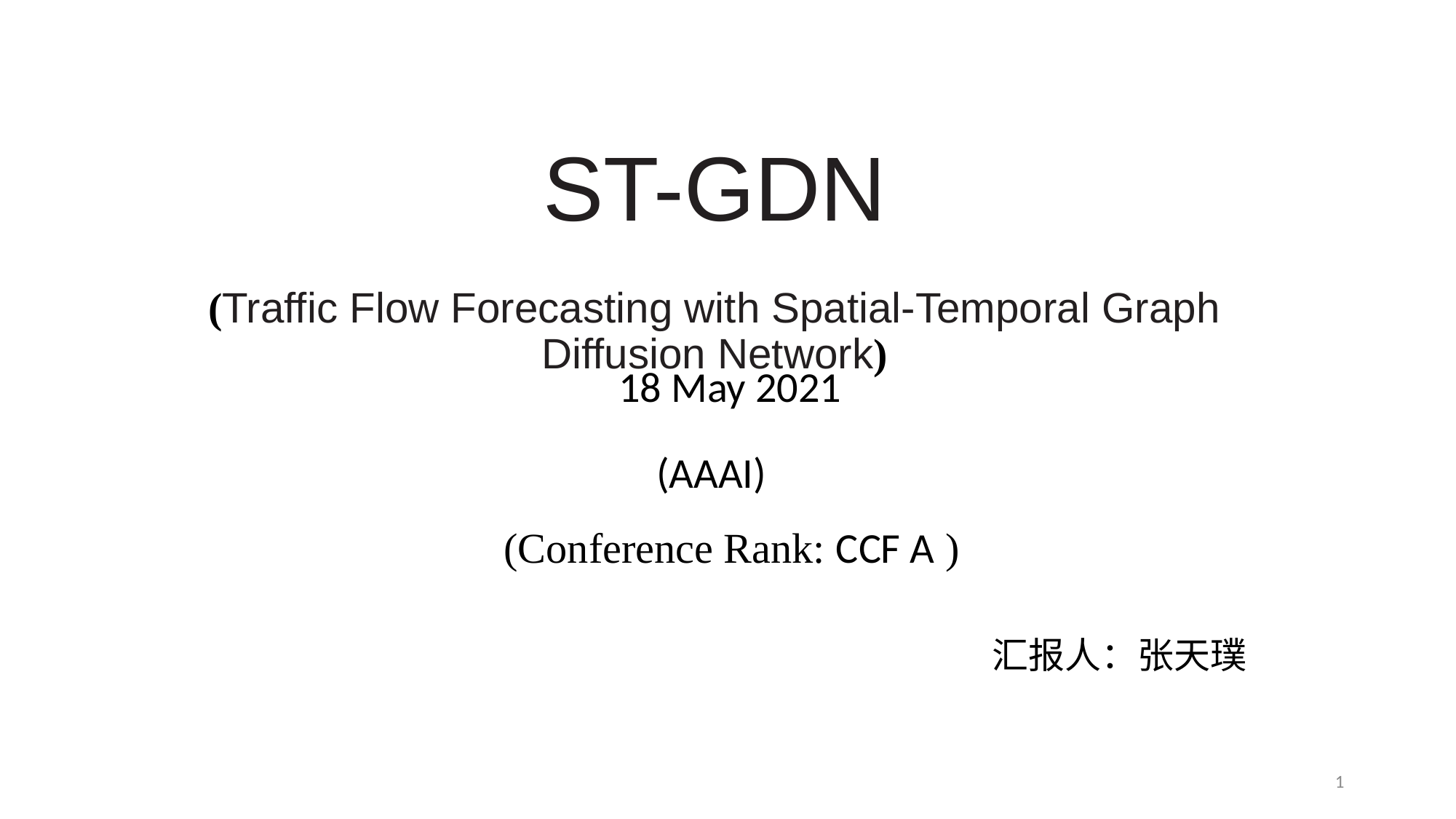

# ST-GDN (Traffic Flow Forecasting with Spatial-Temporal Graph Diffusion Network)
18 May 2021
(AAAI)

(Conference Rank: CCF A )
汇报人：张天璞
1